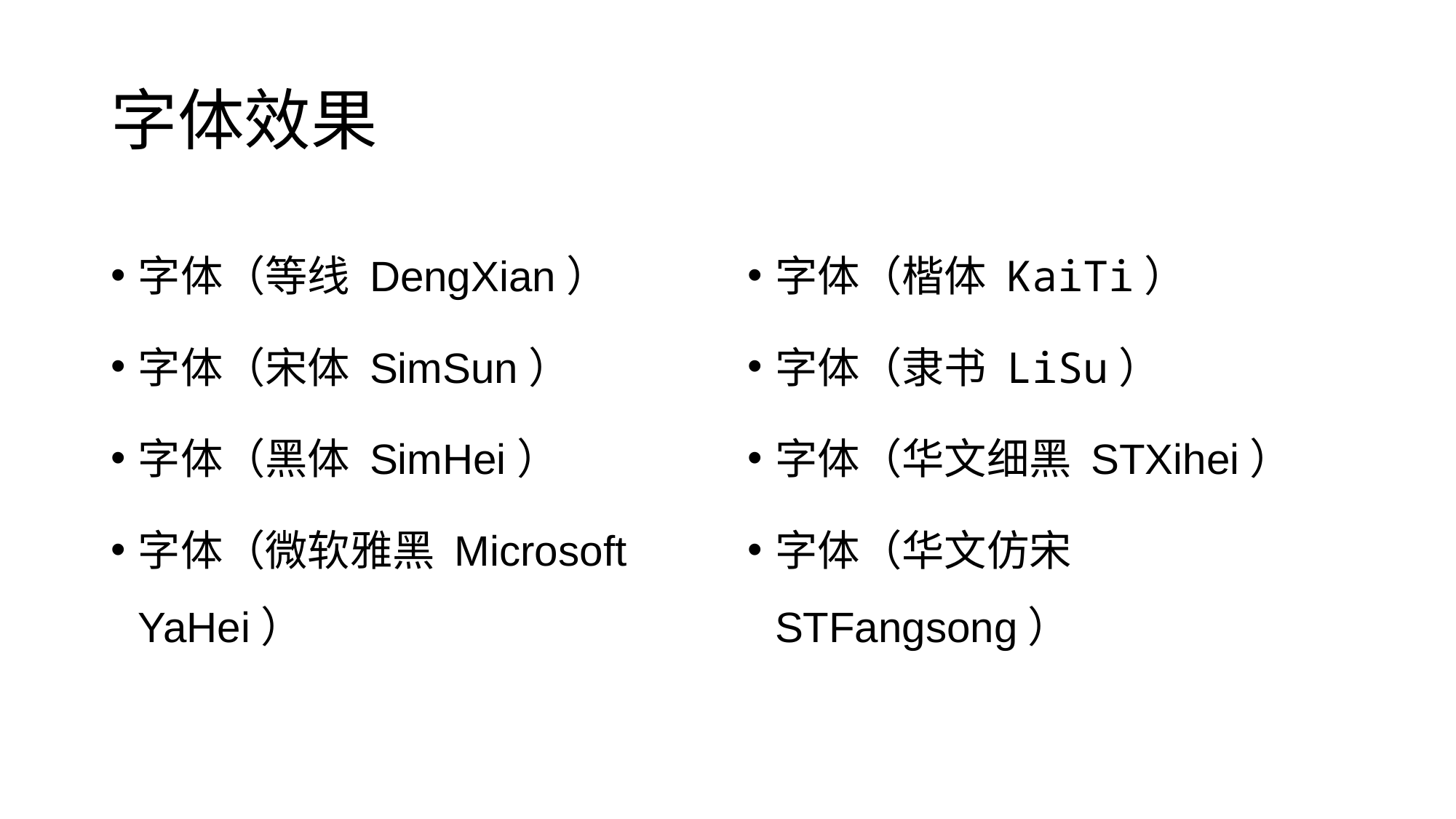

# 字体效果
字体（等线 DengXian）
字体（宋体 SimSun）
字体（黑体 SimHei）
字体（微软雅黑 Microsoft YaHei）

字体（楷体 KaiTi）
字体（隶书 LiSu）
字体（华文细黑 STXihei）
字体（华文仿宋 STFangsong）